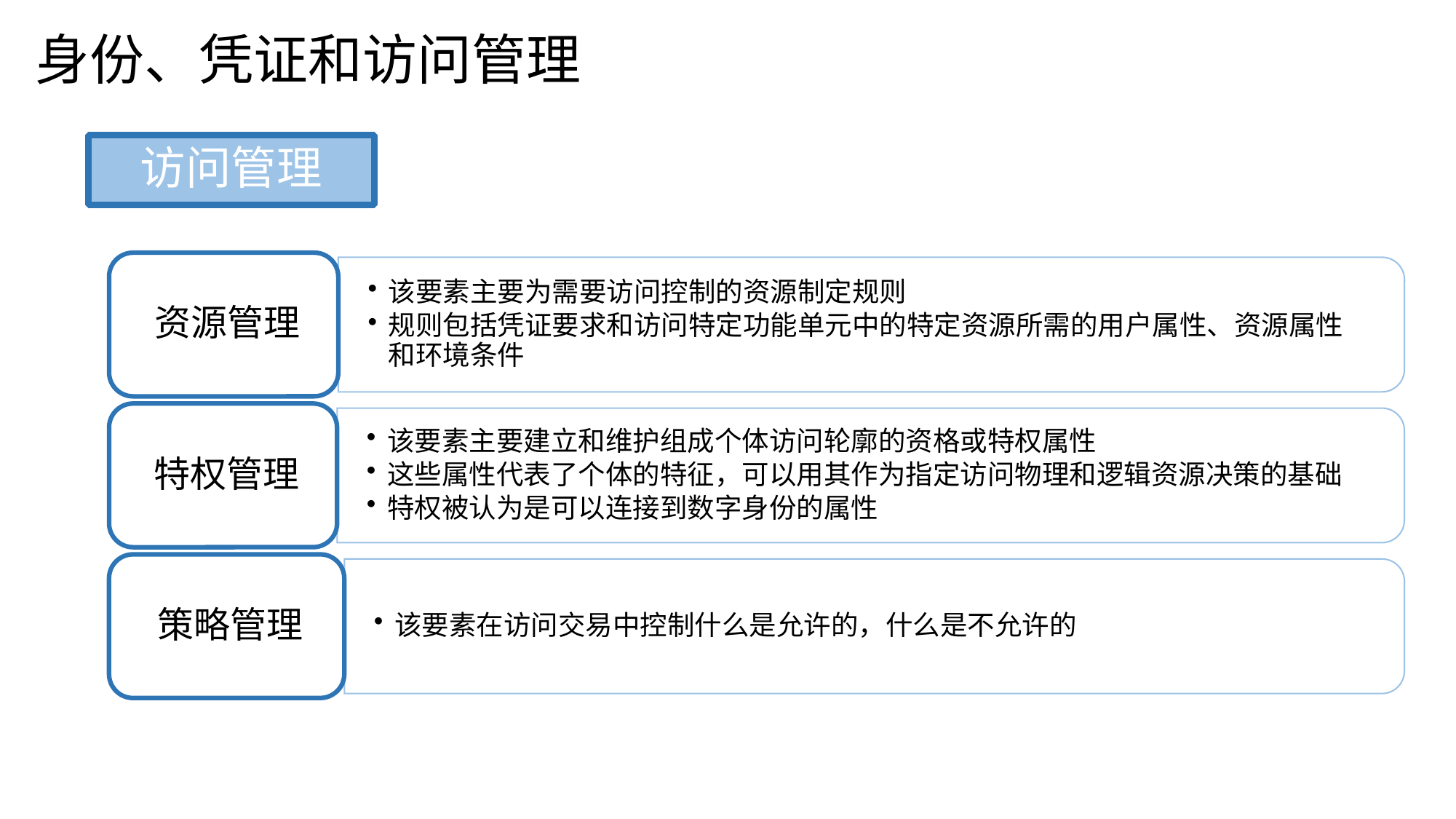

身份、凭证和访问管理
访问管理
该要素主要为需要访问控制的资源制定规则
规则包括凭证要求和访问特定功能单元中的特定资源所需的用户属性、资源属性和环境条件
资源管理
该要素主要建立和维护组成个体访问轮廓的资格或特权属性
这些属性代表了个体的特征，可以用其作为指定访问物理和逻辑资源决策的基础
特权被认为是可以连接到数字身份的属性
特权管理
该要素在访问交易中控制什么是允许的，什么是不允许的
策略管理